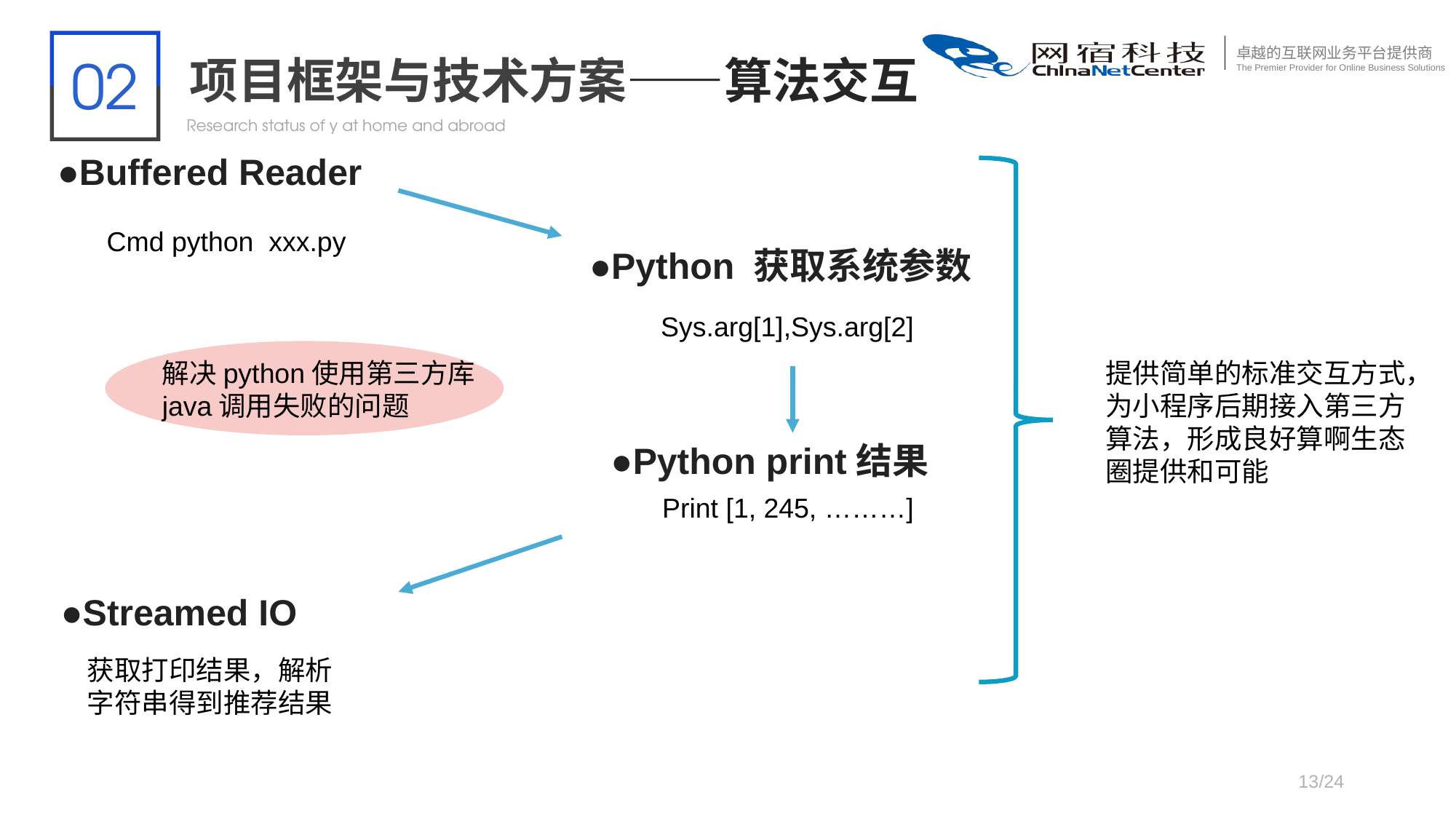

02
项目框架与技术方案——算法交互
Research status of y at home and abroad

●Buffered Reader

Cmd python  xxx.py
●Python 获取系统参数
Sys.arg[1],Sys.arg[2]

解决python使用第三方库java调用失败的问题
提供简单的标准交互方式，为小程序后期接入第三方算法，形成良好算啊生态圈提供和可能
●Python print结果
Print [1, 245, ………]
●Streamed IO
获取打印结果，解析字符串得到推荐结果
13/24